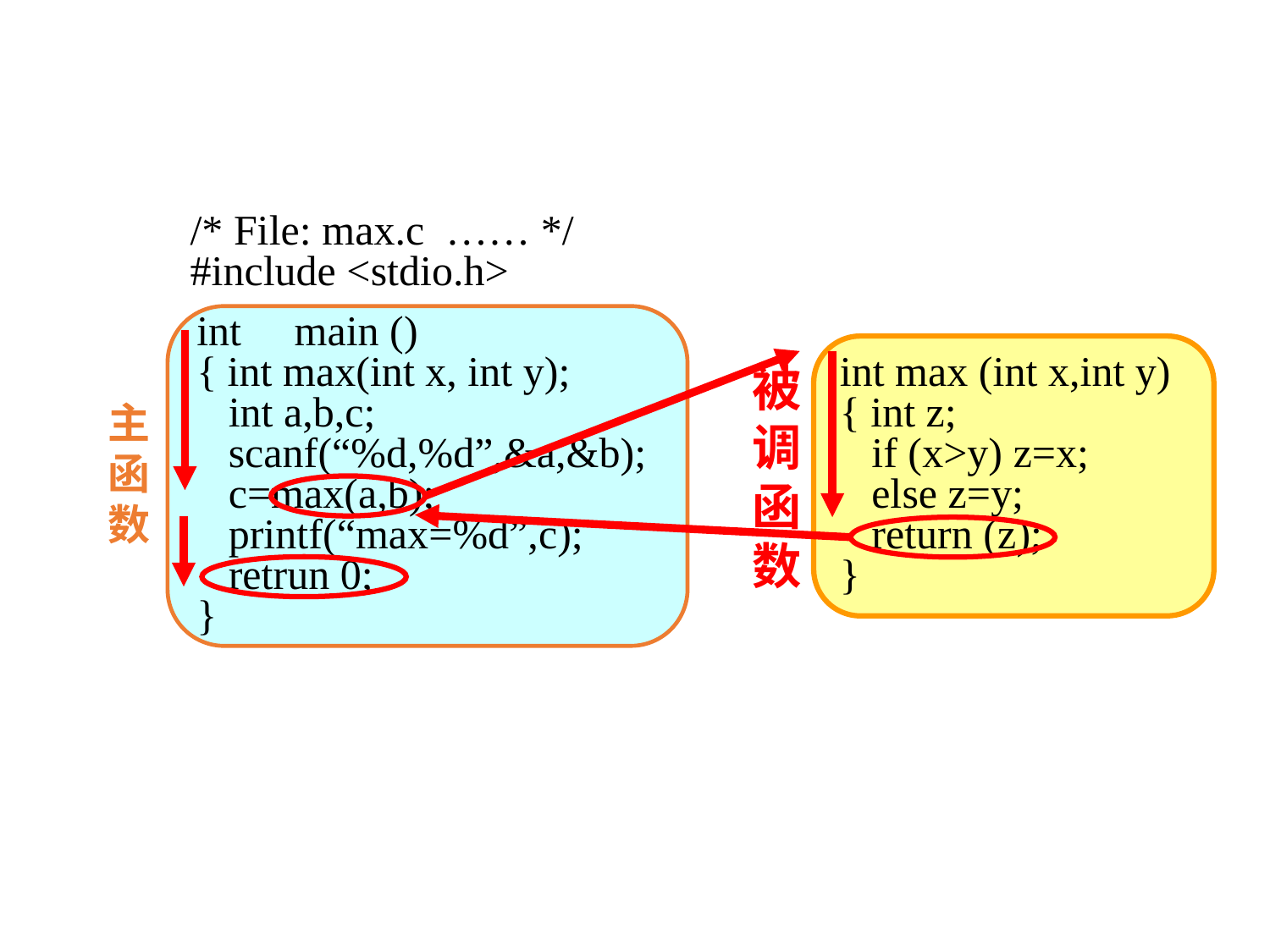

/* File: max.c  …… */
#include <stdio.h>
int     main ()
{ int max(int x, int y);
   int a,b,c;
   scanf(“%d,%d”,&a,&b);
   c=max(a,b);
   printf(“max=%d”,c);
   retrun 0;
}
主
函
数
int max (int x,int y)
{ int z;
   if (x>y) z=x;
   else z=y;
   return (z);
}
被调函数